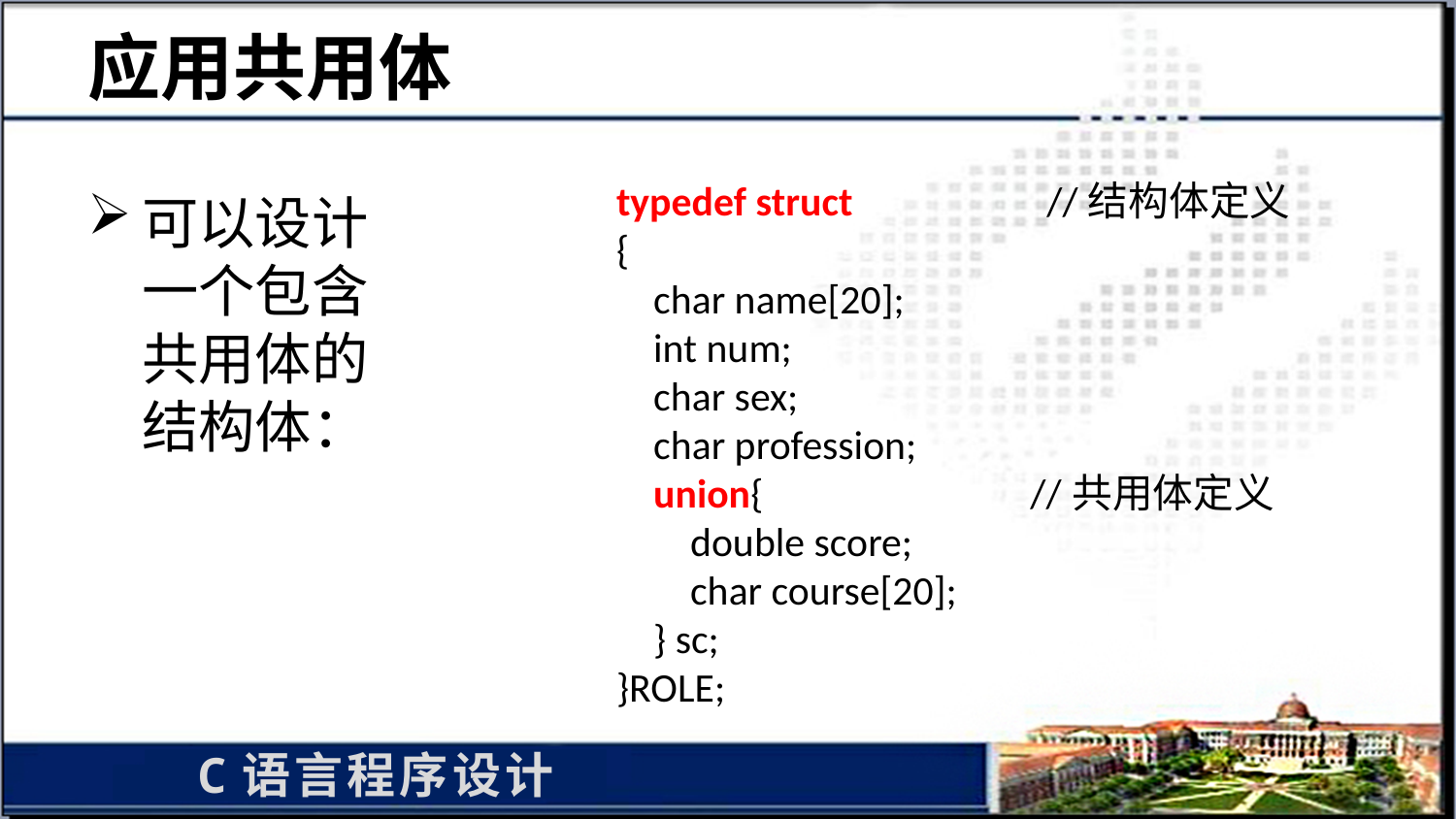

# 应用共用体
typedef struct                     //结构体定义
{
    char name[20];
    int num;
    char sex;
    char profession;
    union{                             //共用体定义
        double score;
        char course[20];
    } sc;
}ROLE;
可以设计一个包含共用体的结构体：